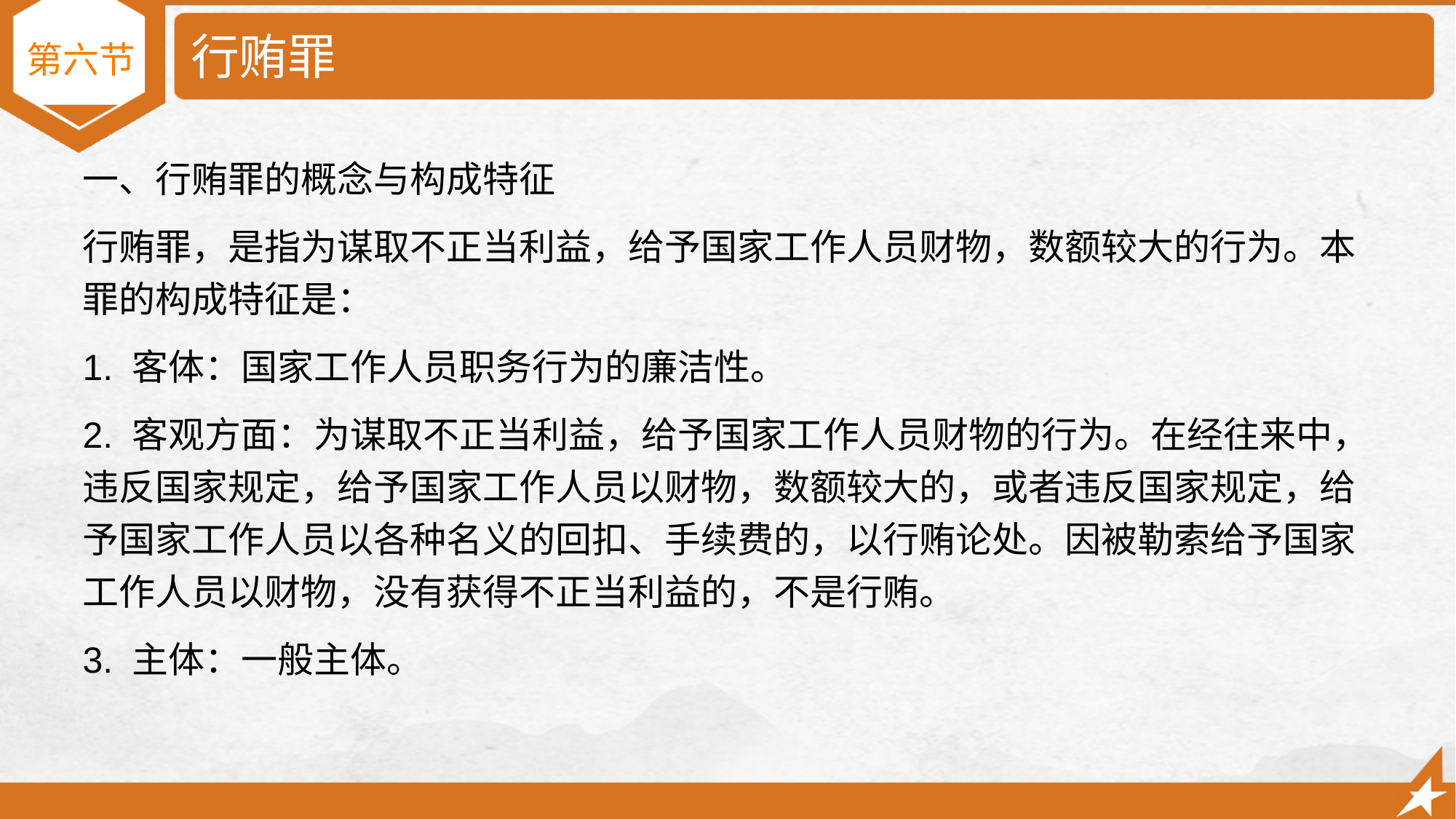

# 行贿罪
第六节
一、行贿罪的概念与构成特征
行贿罪，是指为谋取不正当利益，给予国家工作人员财物，数额较大的行为。本罪的构成特征是：
1. 客体：国家工作人员职务行为的廉洁性。
2. 客观方面：为谋取不正当利益，给予国家工作人员财物的行为。在经往来中，违反国家规定，给予国家工作人员以财物，数额较大的，或者违反国家规定，给予国家工作人员以各种名义的回扣、手续费的，以行贿论处。因被勒索给予国家工作人员以财物，没有获得不正当利益的，不是行贿。
3. 主体：一般主体。